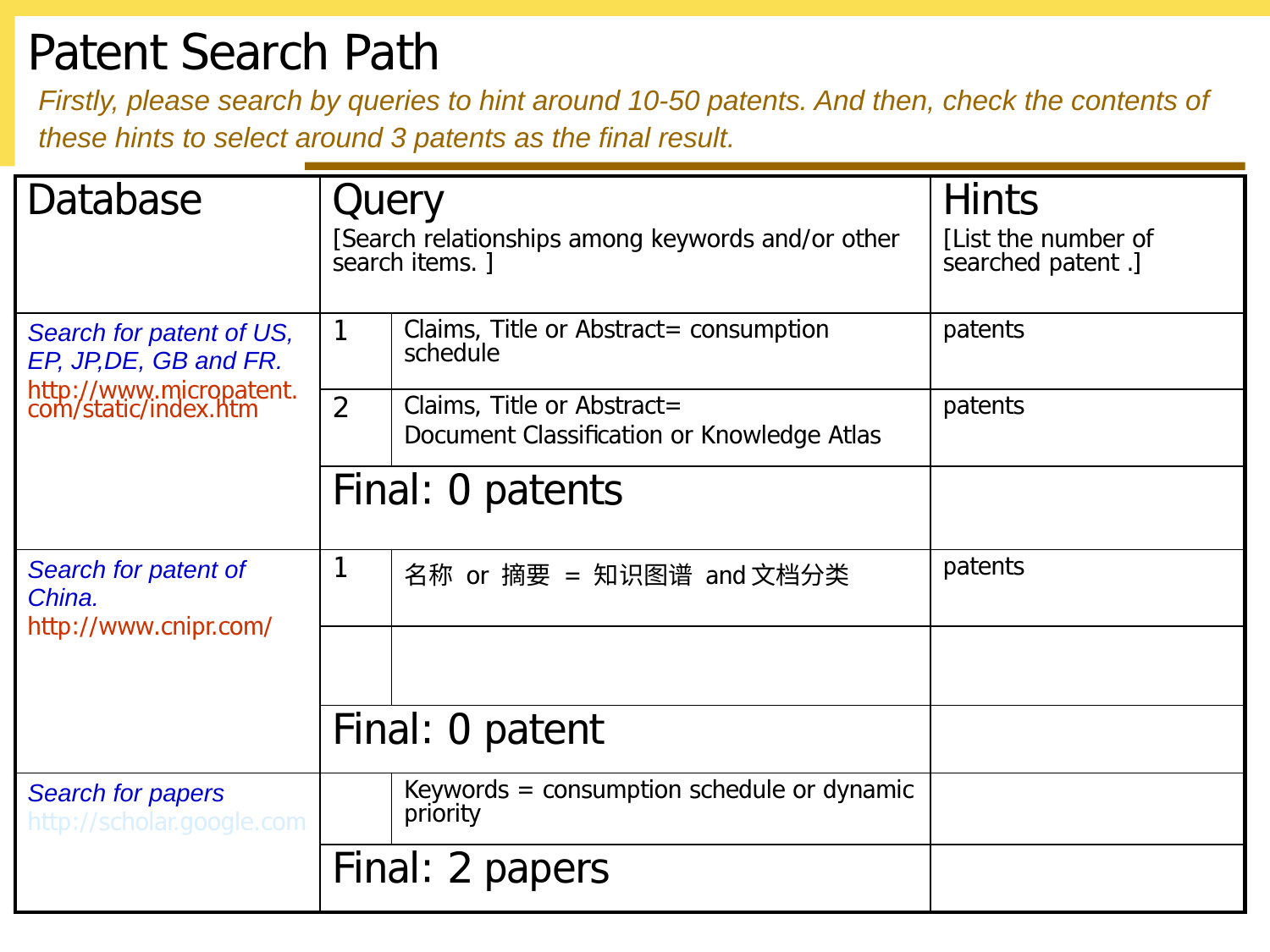

# Patent Search Path
Firstly, please search by queries to hint around 10-50 patents. And then, check the contents of these hints to select around 3 patents as the final result.
| Database | Query [Search relationships among keywords and/or other search items. ] |  | Hints [List the number of searched patent .] |
| --- | --- | --- | --- |
| Search for patent of US, EP, JP,DE, GB and FR. http://www.micropatent.com/static/index.htm | 1 | Claims, Title or Abstract= consumption schedule | patents |
|  | 2 | Claims, Title or Abstract= Document Classification or Knowledge Atlas | patents |
|  | Final: 0 patents |  |  |
| Search for patent of China. http://www.cnipr.com/ | 1 | 名称 or 摘要 = 知识图谱 and文档分类 | patents |
|  |  |  |  |
|  | Final: 0 patent |  |  |
| Search for papers http://scholar.google.com |  | Keywords = consumption schedule or dynamic priority |  |
|  | Final: 2 papers |  |  |